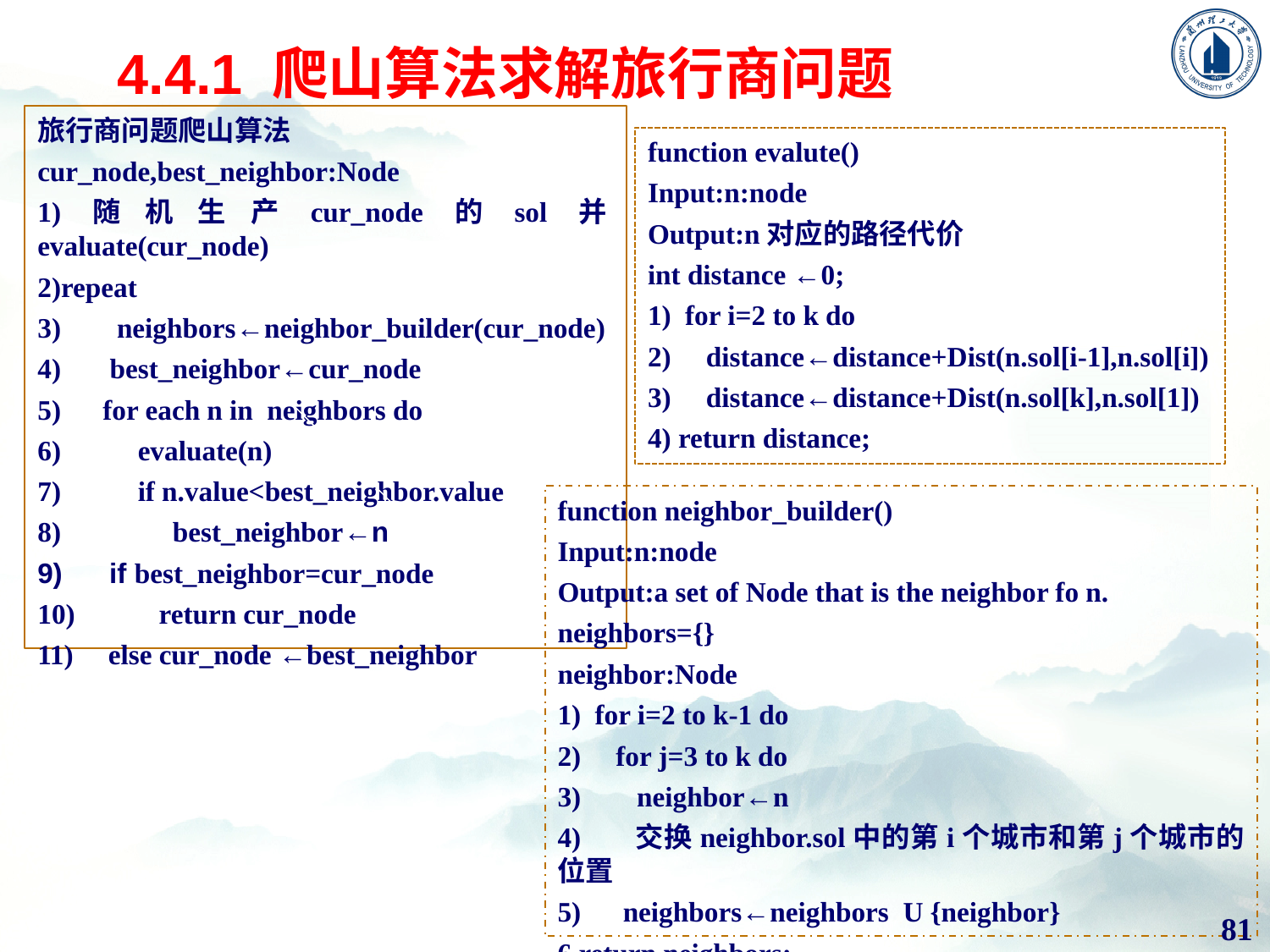

# 4.4.1 爬山算法求解旅行商问题
旅行商问题爬山算法
cur_node,best_neighbor:Node
1)随机生产cur_node的sol并evaluate(cur_node)
2)repeat
3)        neighbors←neighbor_builder(cur_node)
4)       best_neighbor←cur_node
5)      for each n in  neighbors do
6)           evaluate(n)
7)           if n.value<best_neighbor.value
8)                best_neighbor←n
9)      if best_neighbor=cur_node
10)            return cur_node
11)     else cur_node ←best_neighbor

function evalute()
Input:n:node
Output:n对应的路径代价
int distance ←0;
1)  for i=2 to k do
2)     distance←distance+Dist(n.sol[i-1],n.sol[i])
3)     distance←distance+Dist(n.sol[k],n.sol[1])
4) return distance;

function neighbor_builder()
Input:n:node
Output:a set of Node that is the neighbor fo n.
neighbors={}
neighbor:Node
1)  for i=2 to k-1 do
2)     for j=3 to k do
3)        neighbor←n
4)      交换neighbor.sol中的第i个城市和第j个城市的位置
5)      neighbors←neighbors  U {neighbor}
6 return neighbors;

81